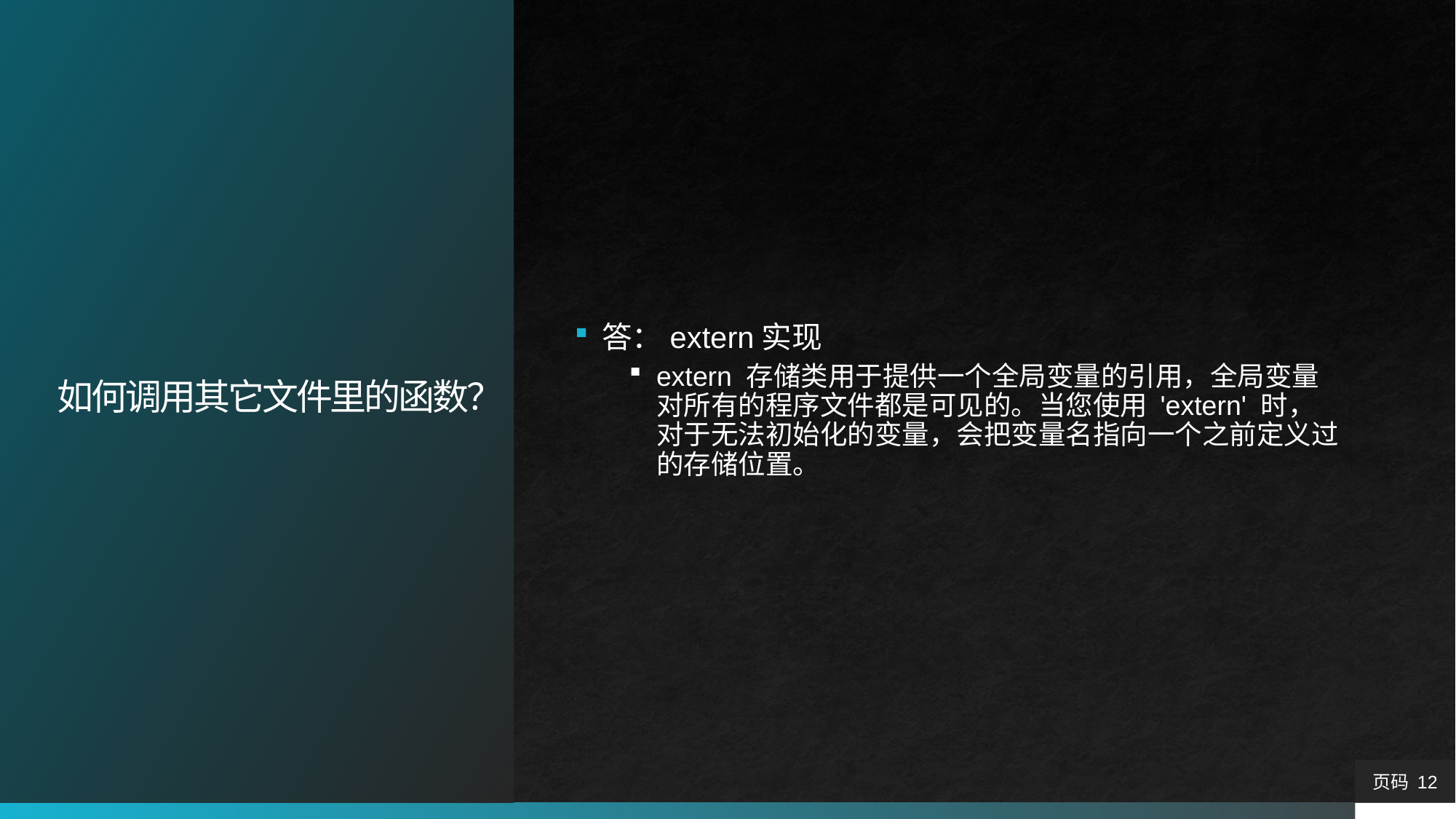

# 如何调用其它文件里的函数？
答：extern实现
extern 存储类用于提供一个全局变量的引用，全局变量对所有的程序文件都是可见的。当您使用 'extern' 时，对于无法初始化的变量，会把变量名指向一个之前定义过的存储位置。
页码 12